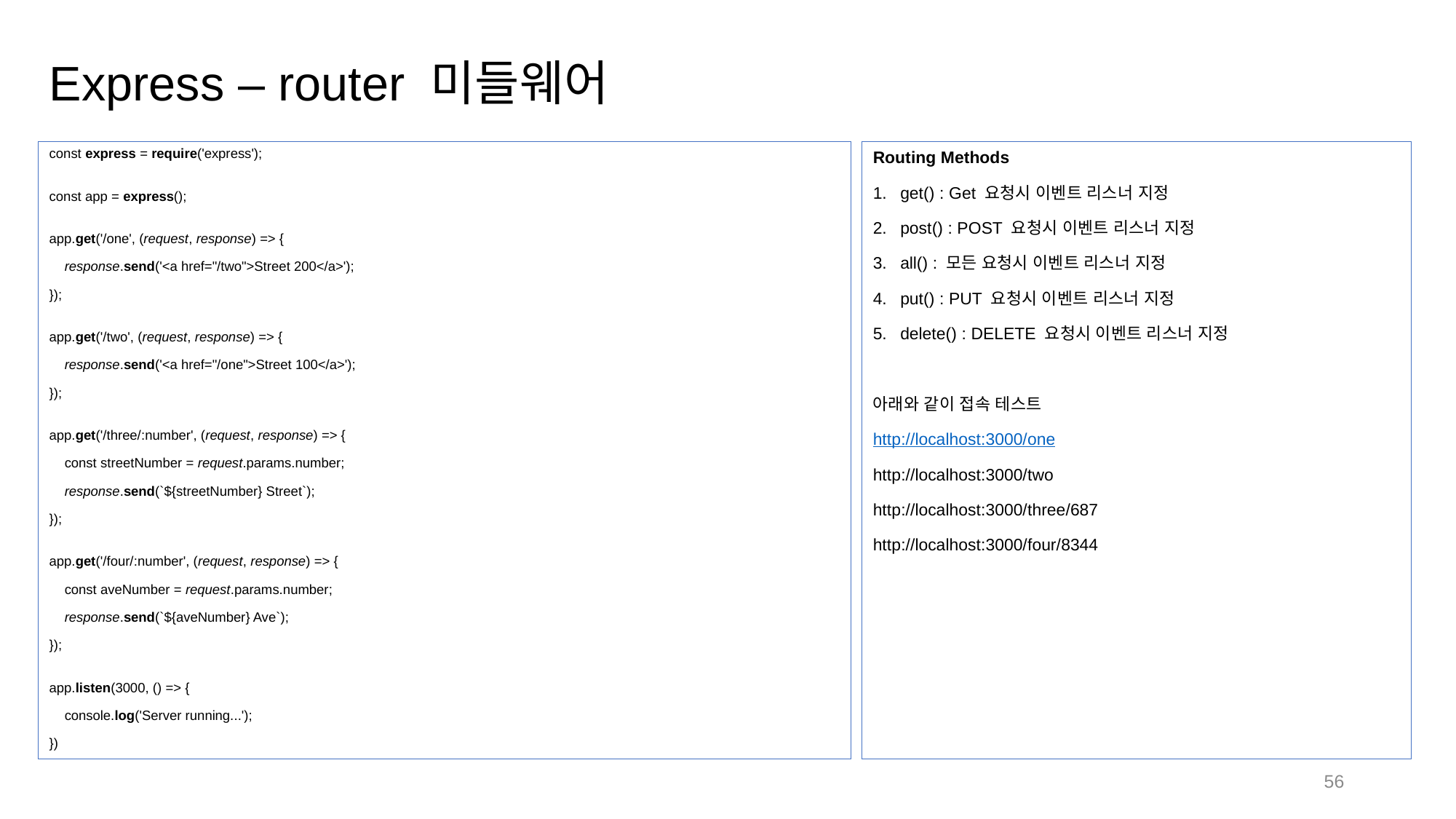

# Express – router 미들웨어
const express = require('express');
const app = express();
app.get('/one', (request, response) => {
    response.send('<a href="/two">Street 200</a>');
});
app.get('/two', (request, response) => {
    response.send('<a href="/one">Street 100</a>');
});
app.get('/three/:number', (request, response) => {
    const streetNumber = request.params.number;
    response.send(`${streetNumber} Street`);
});
app.get('/four/:number', (request, response) => {
    const aveNumber = request.params.number;
    response.send(`${aveNumber} Ave`);
});
app.listen(3000, () => {
    console.log('Server running...');
})
Routing Methods
get() : Get 요청시 이벤트 리스너 지정
post() : POST 요청시 이벤트 리스너 지정
all() : 모든 요청시 이벤트 리스너 지정
put() : PUT 요청시 이벤트 리스너 지정
delete() : DELETE 요청시 이벤트 리스너 지정

아래와 같이 접속 테스트
http://localhost:3000/one
http://localhost:3000/two
http://localhost:3000/three/687
http://localhost:3000/four/8344

56